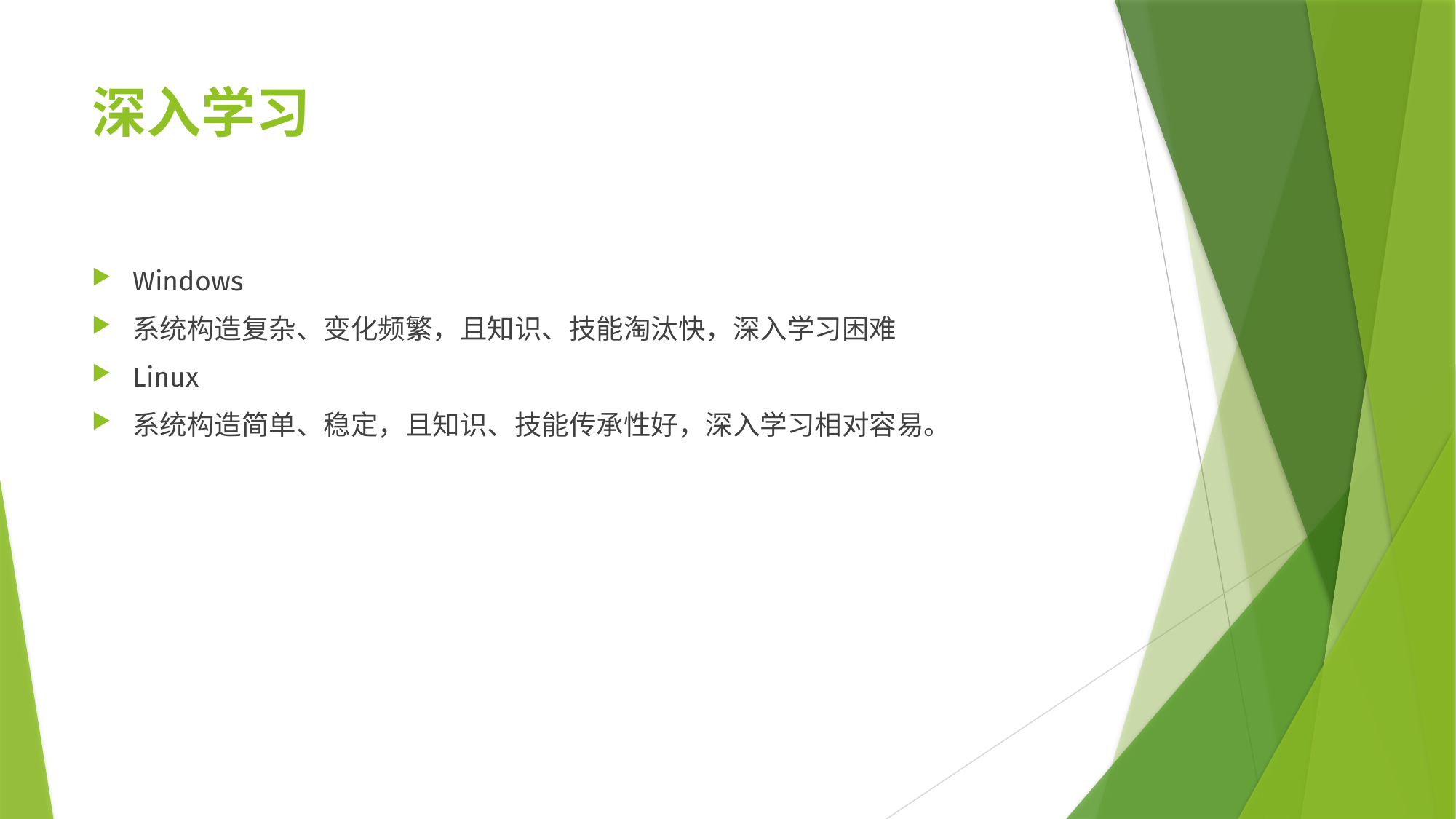

# 深入学习
Windows
系统构造复杂、变化频繁，且知识、技能淘汰快，深入学习困难
Linux
系统构造简单、稳定，且知识、技能传承性好，深入学习相对容易。